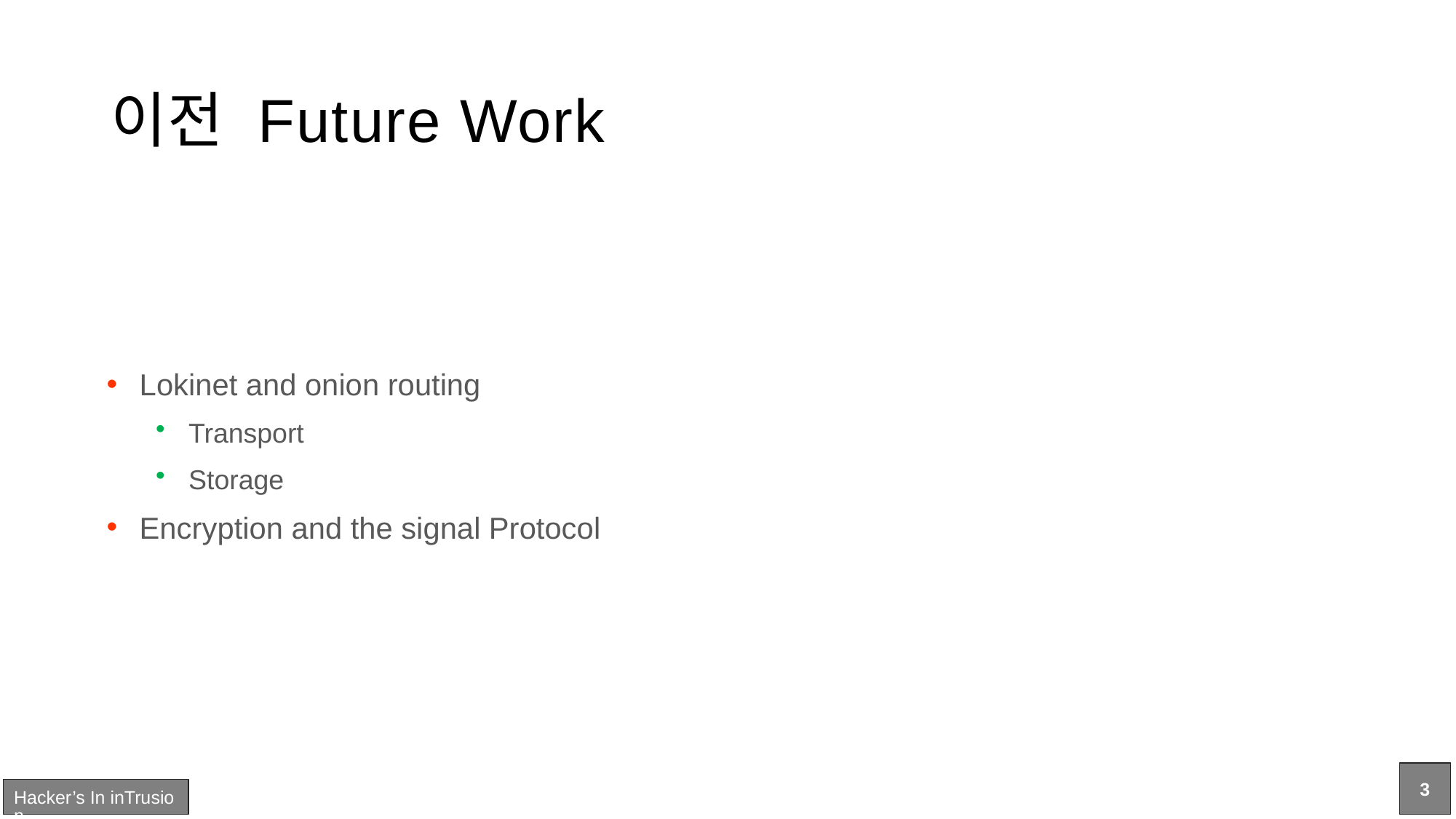

# 이전 Future Work
Lokinet and onion routing
Transport
Storage
Encryption and the signal Protocol

3
Hacker’s In inTrusion